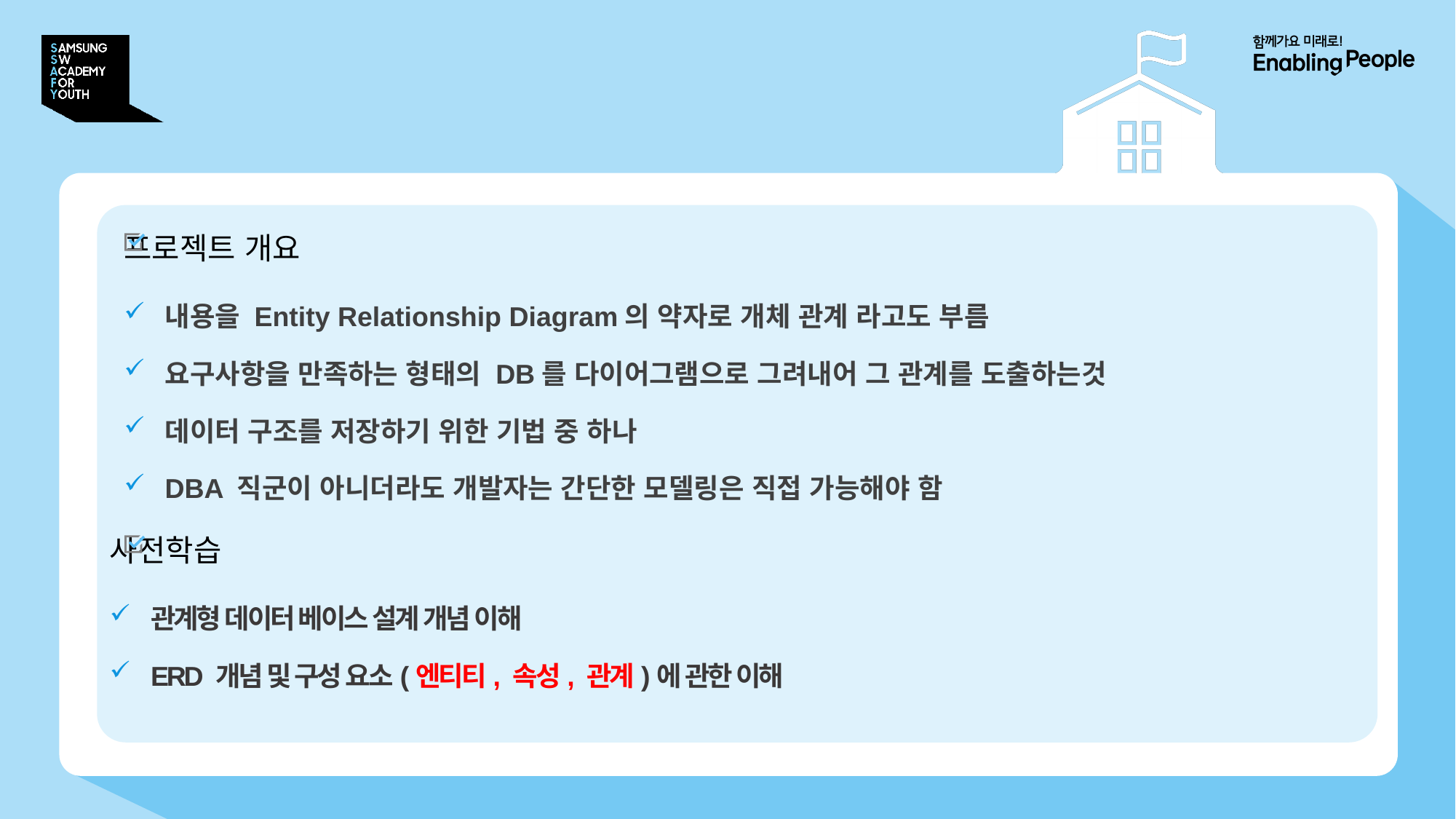

# 1. 프로젝트 개요

프로젝트 개요
내용을 Entity Relationship Diagram의 약자로 개체 관계 라고도 부름
요구사항을 만족하는 형태의 DB를 다이어그램으로 그려내어 그 관계를 도출하는것
데이터 구조를 저장하기 위한 기법 중 하나
DBA 직군이 아니더라도 개발자는 간단한 모델링은 직접 가능해야 함

사전학습
관계형 데이터 베이스 설계 개념 이해
ERD 개념 및 구성 요소(엔티티, 속성, 관계)에 관한 이해